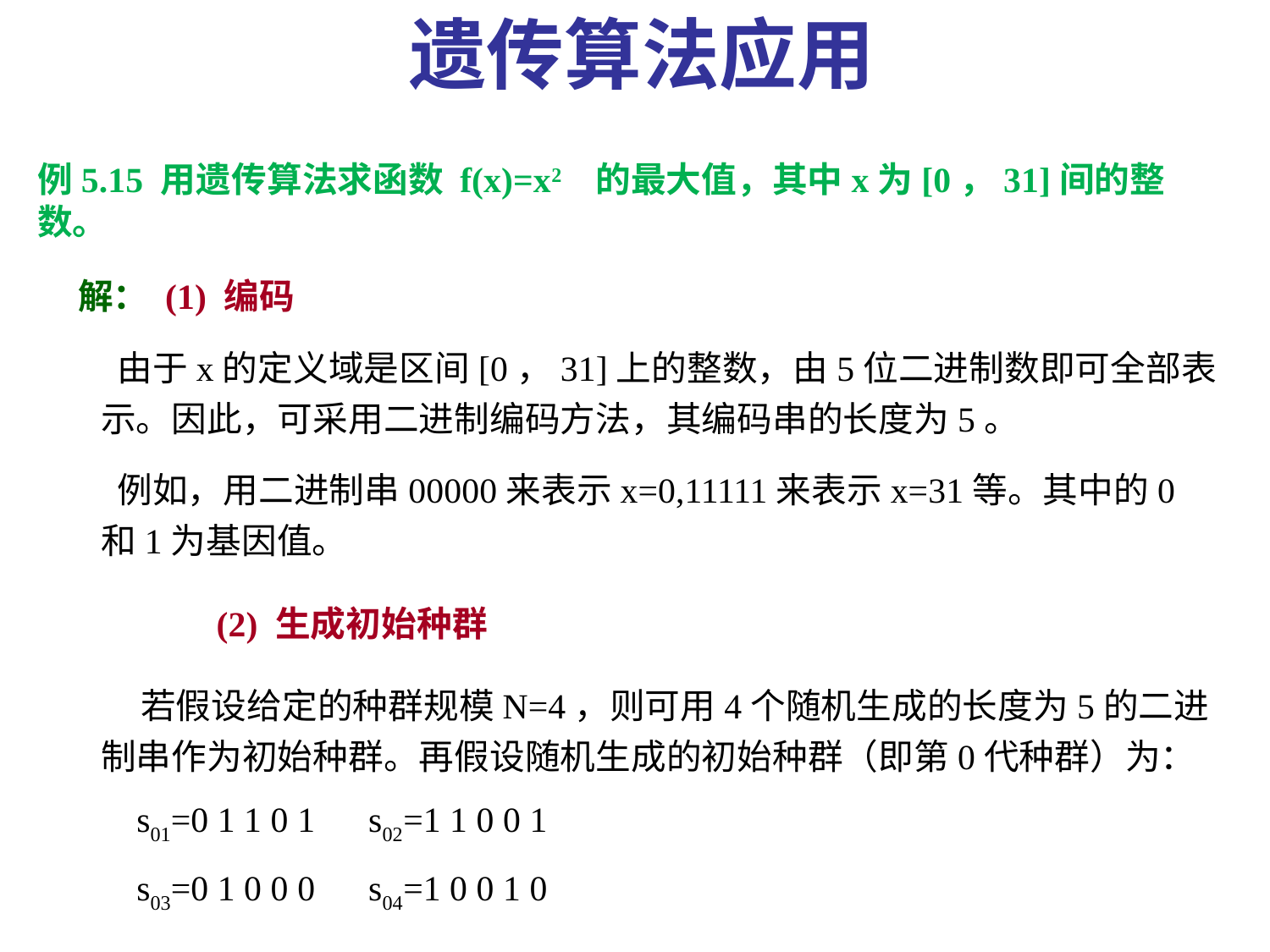

遗传算法应用
例5.15 用遗传算法求函数 f(x)=x2     的最大值，其中x为[0，31]间的整数。
    解： (1) 编码
 由于x的定义域是区间[0，31]上的整数，由5位二进制数即可全部表示。因此，可采用二进制编码方法，其编码串的长度为5。
 例如，用二进制串00000来表示x=0,11111来表示x=31等。其中的0和1为基因值。
             (2) 生成初始种群
    若假设给定的种群规模N=4，则可用4个随机生成的长度为5的二进制串作为初始种群。再假设随机生成的初始种群（即第0代种群）为：
    s01=0 1 1 0 1      s02=1 1 0 0 1
    s03=0 1 0 0 0      s04=1 0 0 1 0